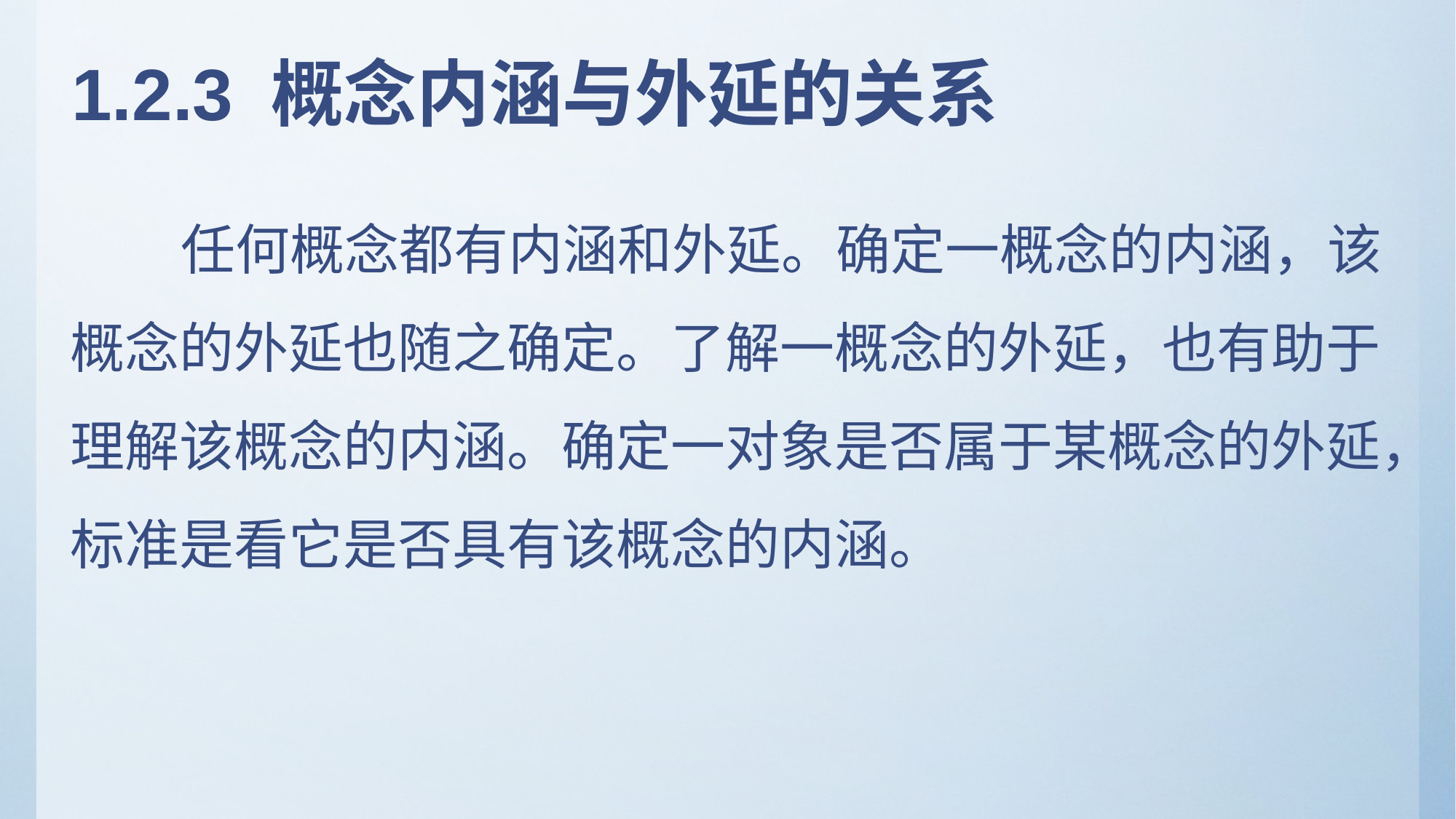

# 1.2.3 概念内涵与外延的关系
        任何概念都有内涵和外延。确定一概念的内涵，该概念的外延也随之确定。了解一概念的外延，也有助于理解该概念的内涵。确定一对象是否属于某概念的外延，标准是看它是否具有该概念的内涵。